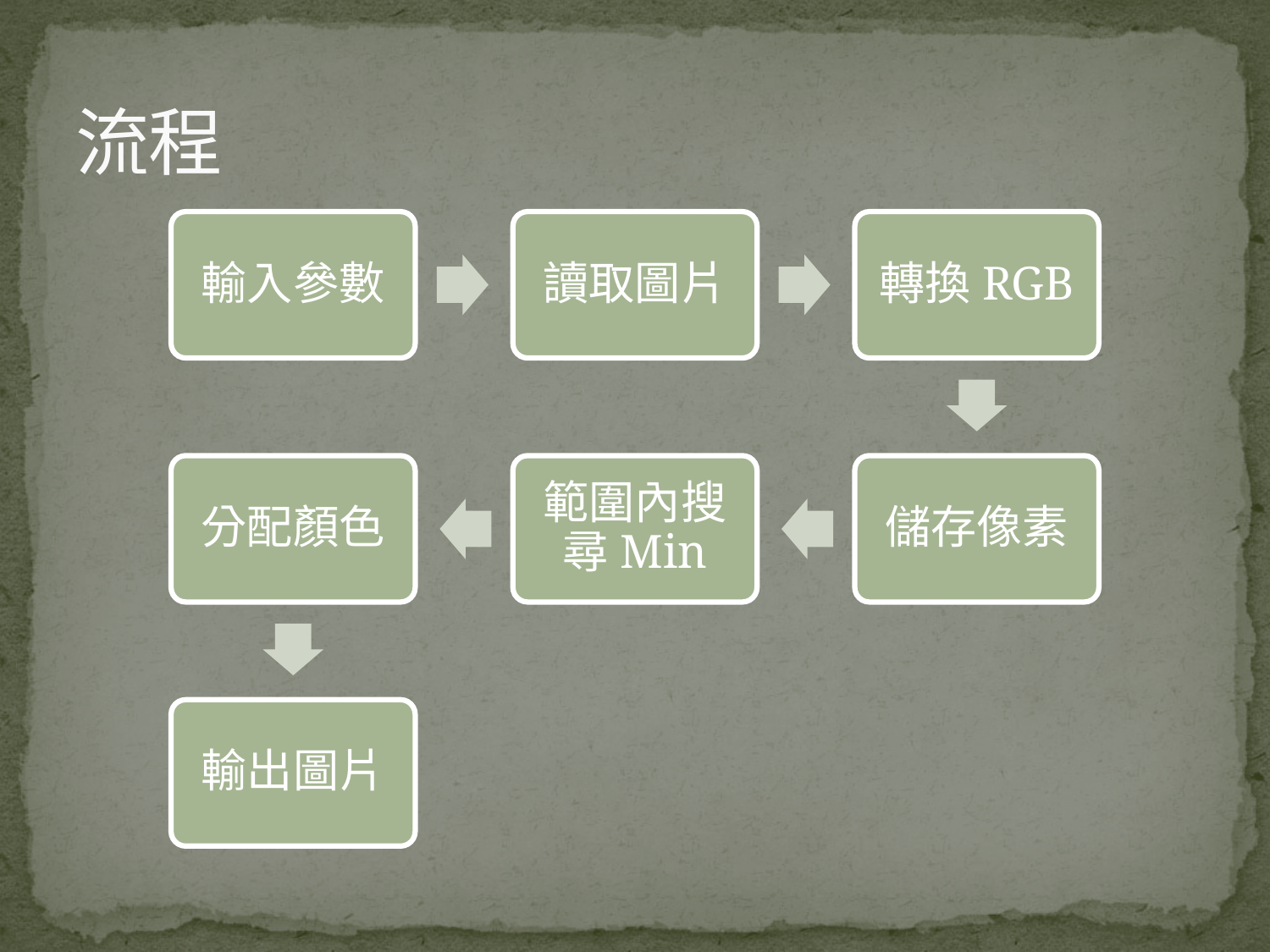

# 流程
輸入參數

讀取圖片

轉換RGB

儲存像素

範圍內搜尋Min

分配顏色

輸出圖片